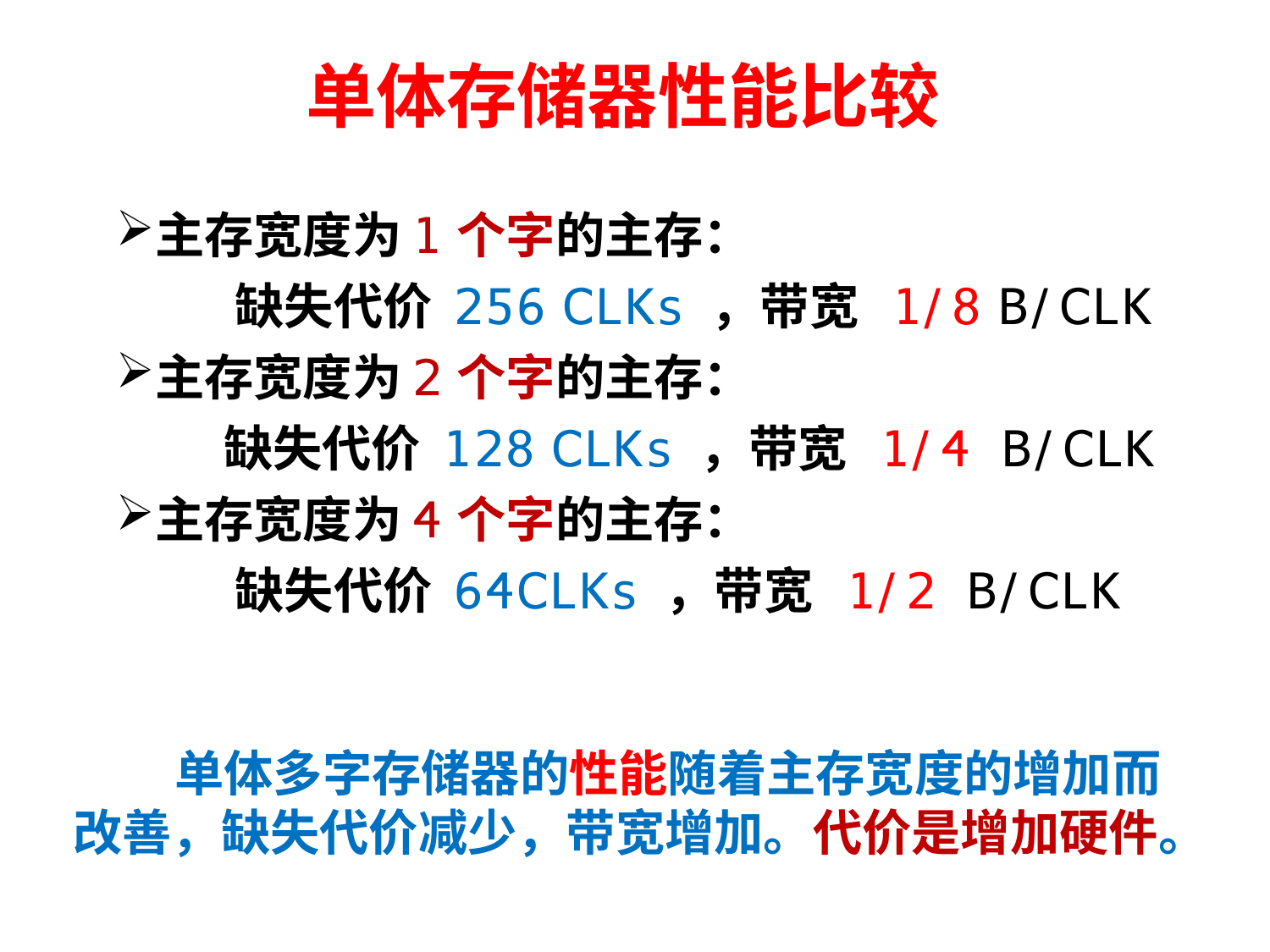

# 单体存储器性能比较
主存宽度为1个字的主存：
             缺失代价 256 CLKs ，带宽  1/8 B/CLK
主存宽度为2个字的主存：
            缺失代价 128 CLKs ，带宽  1/4  B/CLK
主存宽度为4个字的主存：
             缺失代价 64CLKs ，带宽  1/2  B/CLK
        单体多字存储器的性能随着主存宽度的增加而改善，缺失代价减少，带宽增加。代价是增加硬件。
7